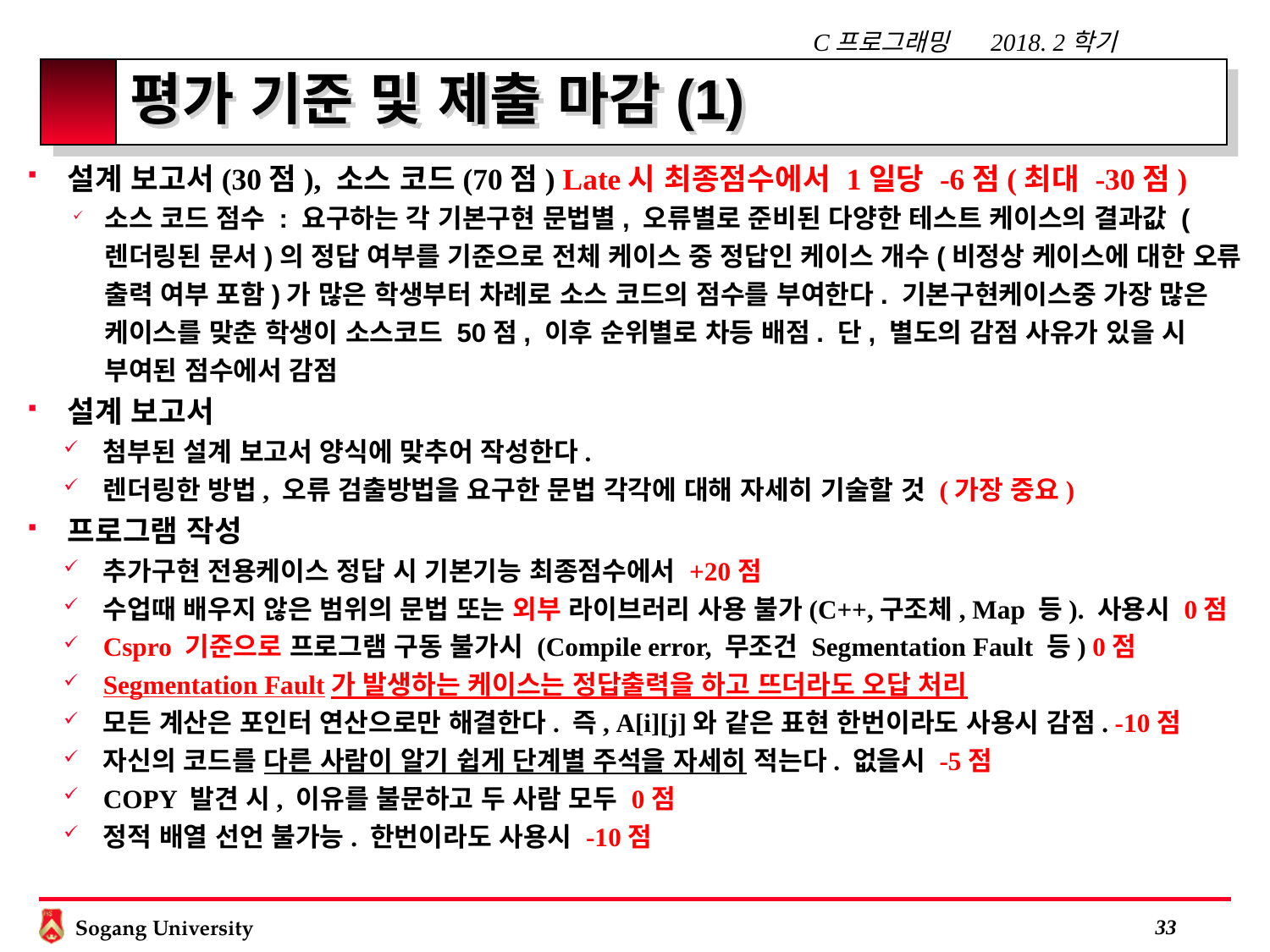

# 평가 기준 및 제출 마감(1)
설계 보고서(30점), 소스 코드(70점) Late시 최종점수에서 1일당 -6점(최대 -30점)
소스 코드 점수 : 요구하는 각 기본구현 문법별, 오류별로 준비된 다양한 테스트 케이스의 결과값 (렌더링된 문서)의 정답 여부를 기준으로 전체 케이스 중 정답인 케이스 개수(비정상 케이스에 대한 오류 출력 여부 포함)가 많은 학생부터 차례로 소스 코드의 점수를 부여한다. 기본구현케이스중 가장 많은 케이스를 맞춘 학생이 소스코드 50점, 이후 순위별로 차등 배점. 단, 별도의 감점 사유가 있을 시 부여된 점수에서 감점
설계 보고서
첨부된 설계 보고서 양식에 맞추어 작성한다.
렌더링한 방법, 오류 검출방법을 요구한 문법 각각에 대해 자세히 기술할 것 (가장 중요)
프로그램 작성
추가구현 전용케이스 정답 시 기본기능 최종점수에서 +20점
수업때 배우지 않은 범위의 문법 또는 외부 라이브러리 사용 불가(C++,구조체, Map 등). 사용시 0점
Cspro 기준으로 프로그램 구동 불가시 (Compile error, 무조건 Segmentation Fault 등) 0점
Segmentation Fault가 발생하는 케이스는 정답출력을 하고 뜨더라도 오답 처리
모든 계산은 포인터 연산으로만 해결한다. 즉, A[i][j]와 같은 표현 한번이라도 사용시 감점. -10점
자신의 코드를 다른 사람이 알기 쉽게 단계별 주석을 자세히 적는다. 없을시 -5점
COPY 발견 시, 이유를 불문하고 두 사람 모두 0점
정적 배열 선언 불가능. 한번이라도 사용시 -10점

 33